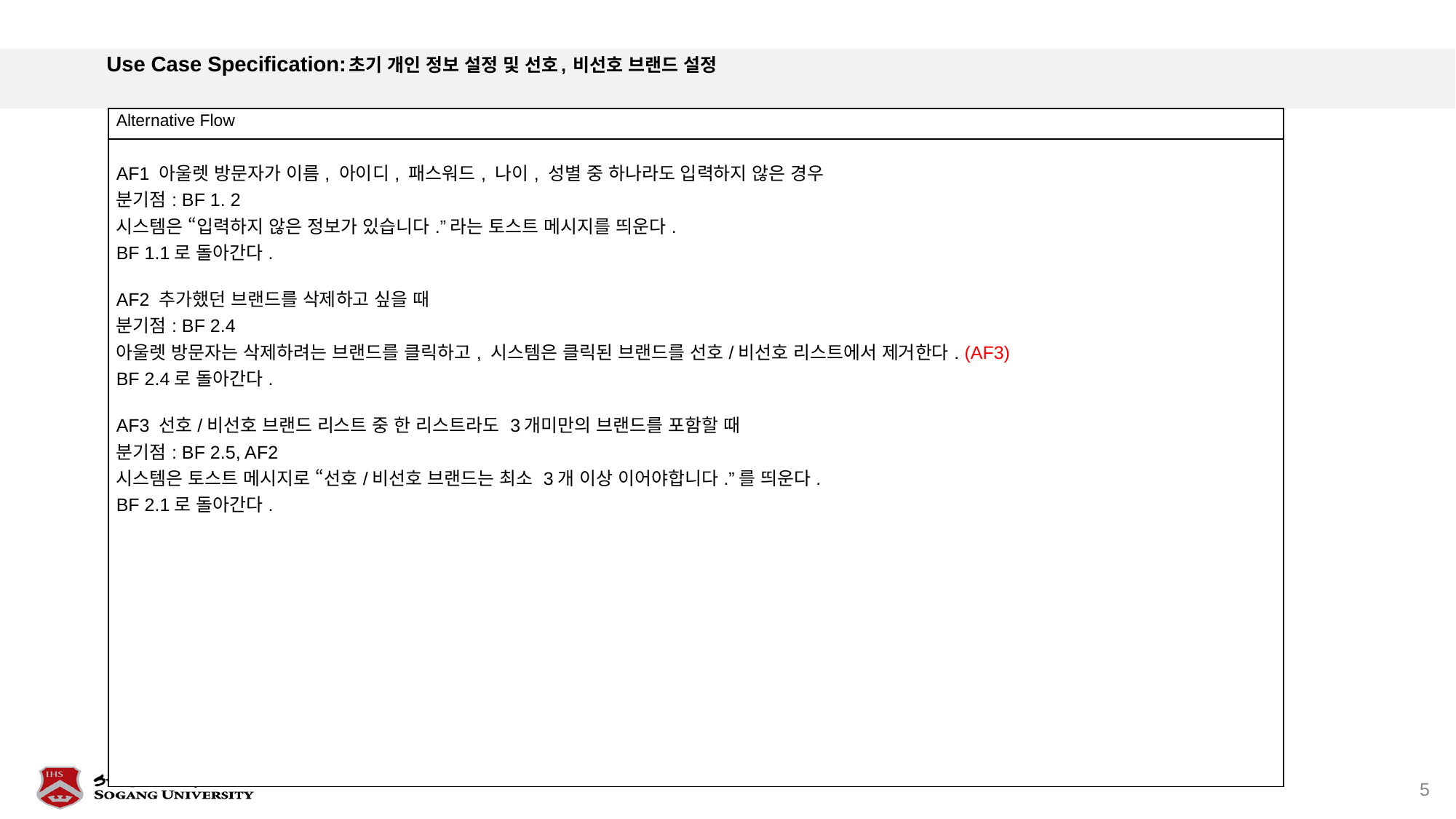

# Use Case Specification:초기 개인 정보 설정 및 선호, 비선호 브랜드 설정
| Alternative Flow |
| --- |
| AF1 아울렛 방문자가 이름, 아이디, 패스워드, 나이, 성별 중 하나라도 입력하지 않은 경우 분기점: BF 1. 2 시스템은 “입력하지 않은 정보가 있습니다.”라는 토스트 메시지를 띄운다. BF 1.1로 돌아간다. AF2 추가했던 브랜드를 삭제하고 싶을 때 분기점: BF 2.4 아울렛 방문자는 삭제하려는 브랜드를 클릭하고, 시스템은 클릭된 브랜드를 선호/비선호 리스트에서 제거한다. (AF3) BF 2.4로 돌아간다. AF3 선호/비선호 브랜드 리스트 중 한 리스트라도 3개미만의 브랜드를 포함할 때 분기점: BF 2.5, AF2 시스템은 토스트 메시지로 “선호/비선호 브랜드는 최소 3개 이상 이어야합니다.”를 띄운다. BF 2.1로 돌아간다. |
5